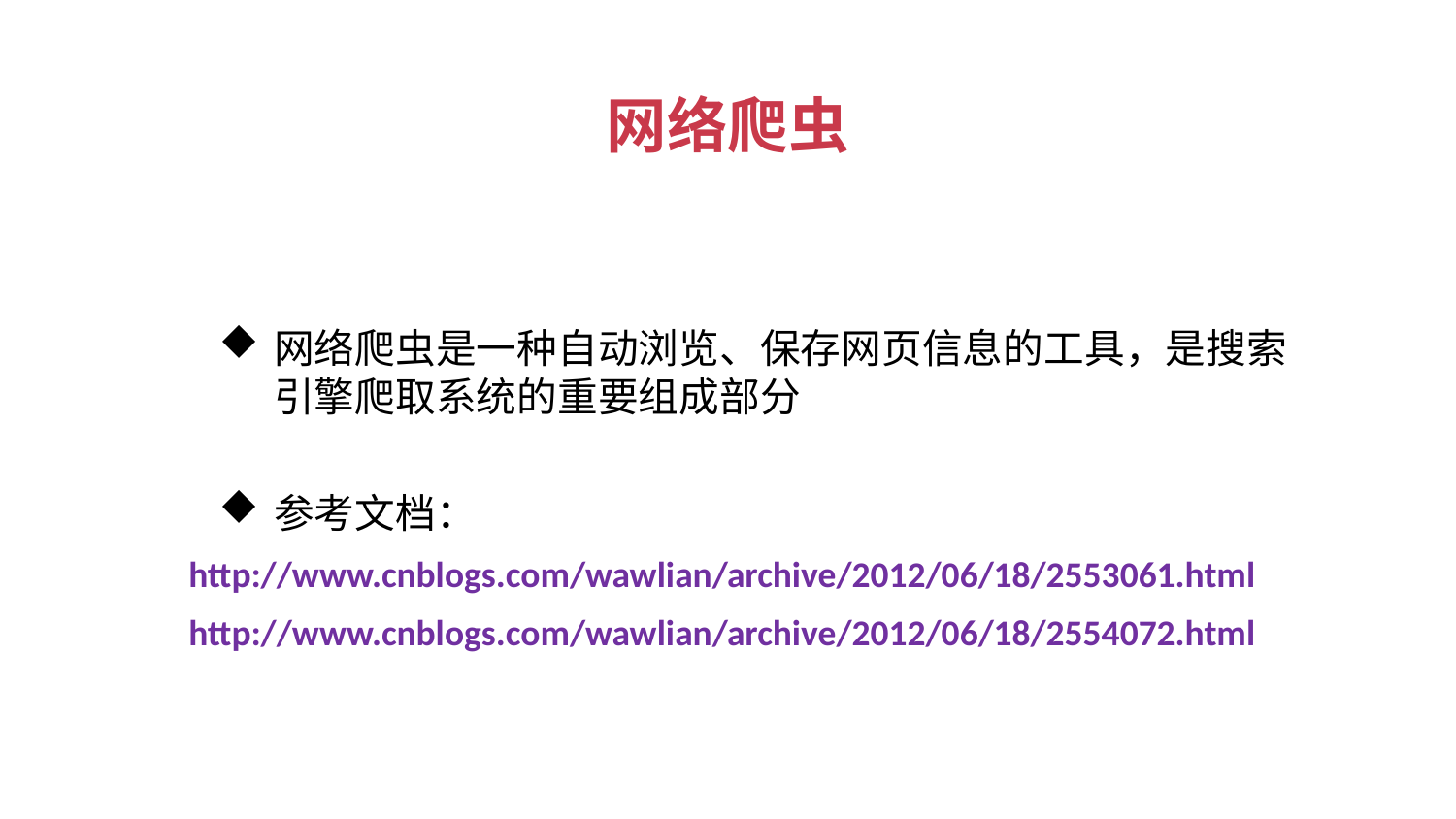

网络爬虫
网络爬虫是一种自动浏览、保存网页信息的工具，是搜索引擎爬取系统的重要组成部分
参考文档：
http://www.cnblogs.com/wawlian/archive/2012/06/18/2553061.html
http://www.cnblogs.com/wawlian/archive/2012/06/18/2554072.html